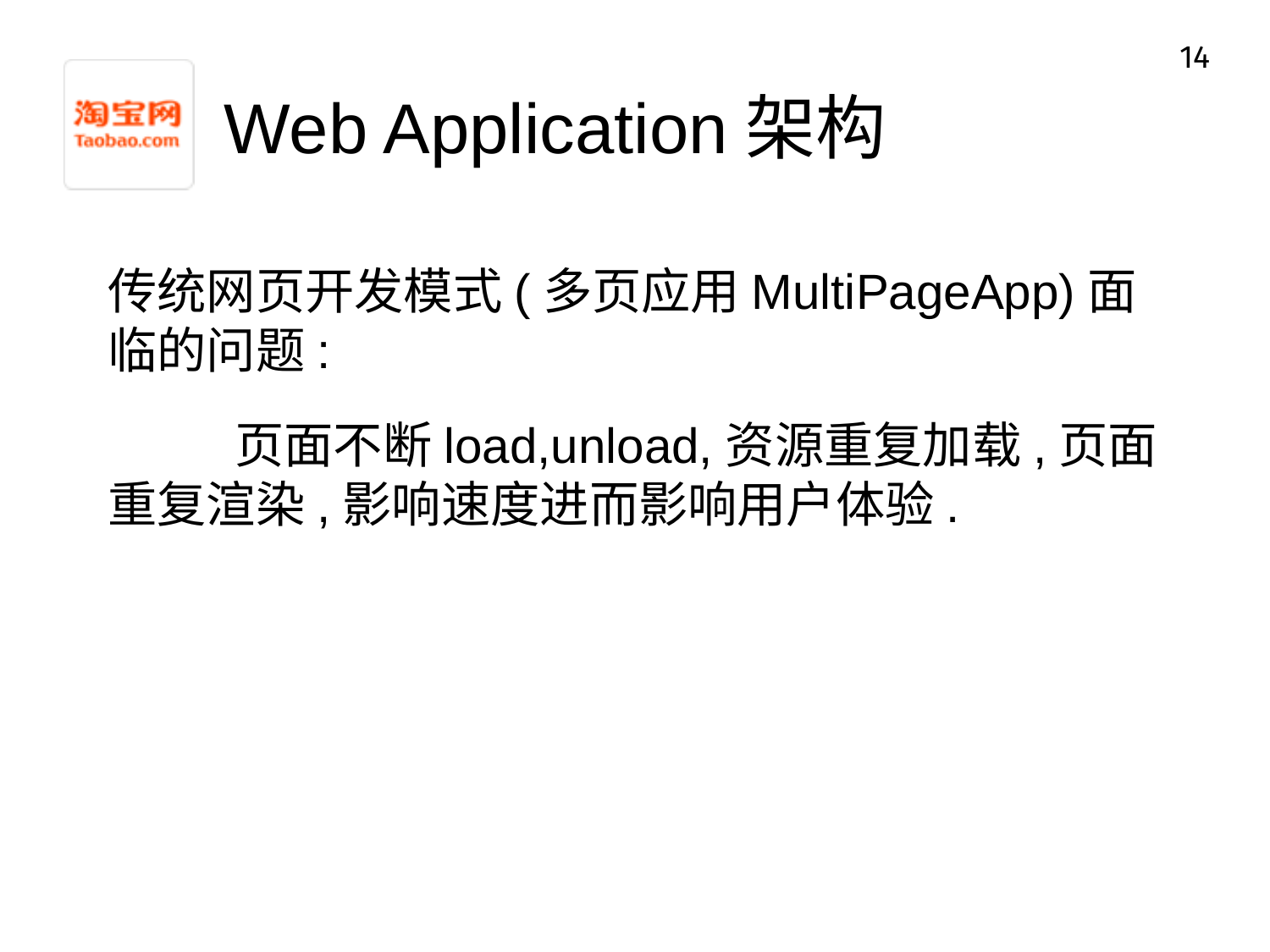

14
# Web Application架构
传统网页开发模式(多页应用MultiPageApp)面临的问题:
	页面不断load,unload,资源重复加载,页面重复渲染,影响速度进而影响用户体验.